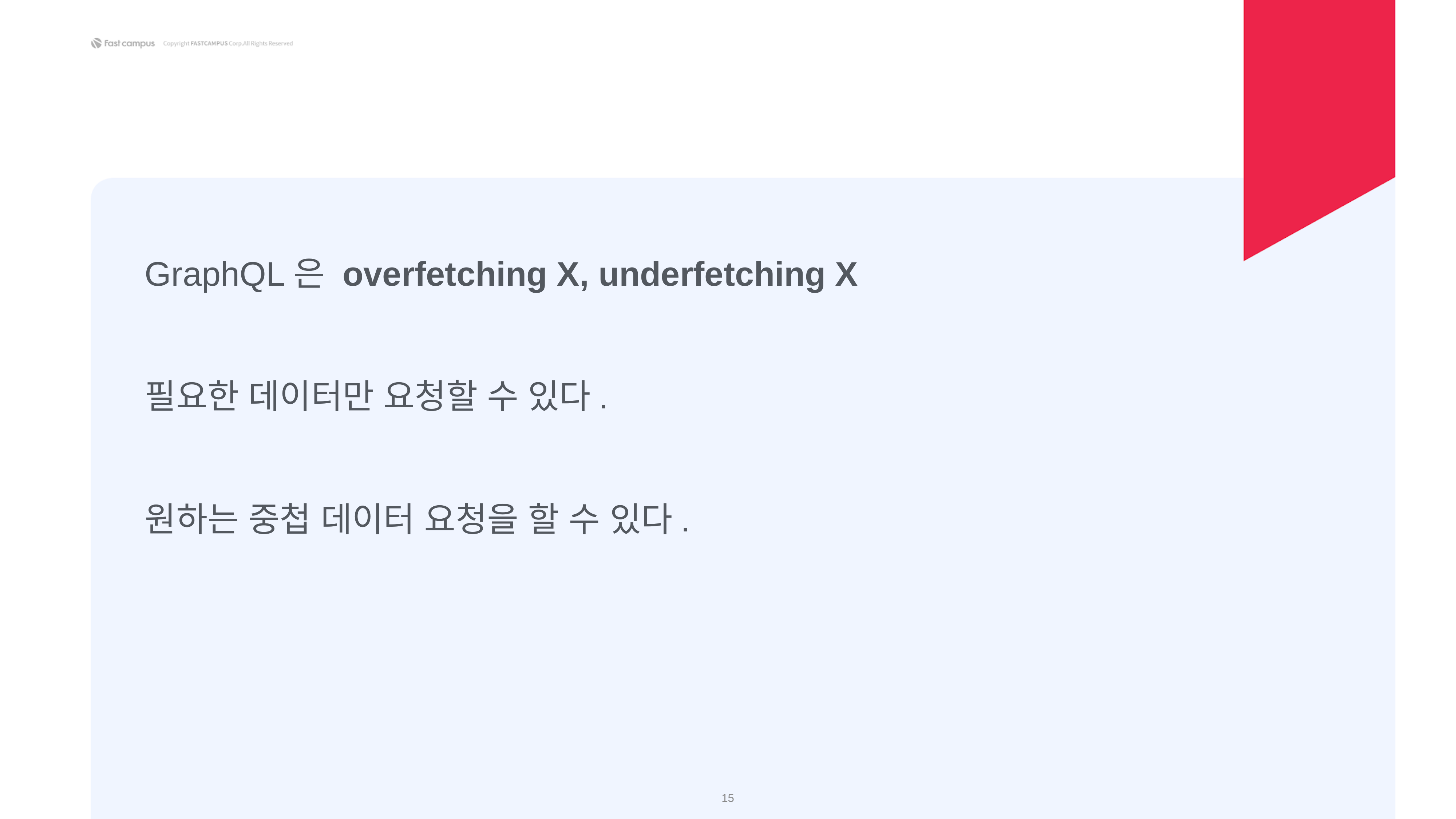

GraphQL은 overfetching X, underfetching X

필요한 데이터만 요청할 수 있다.

원하는 중첩 데이터 요청을 할 수 있다.
15